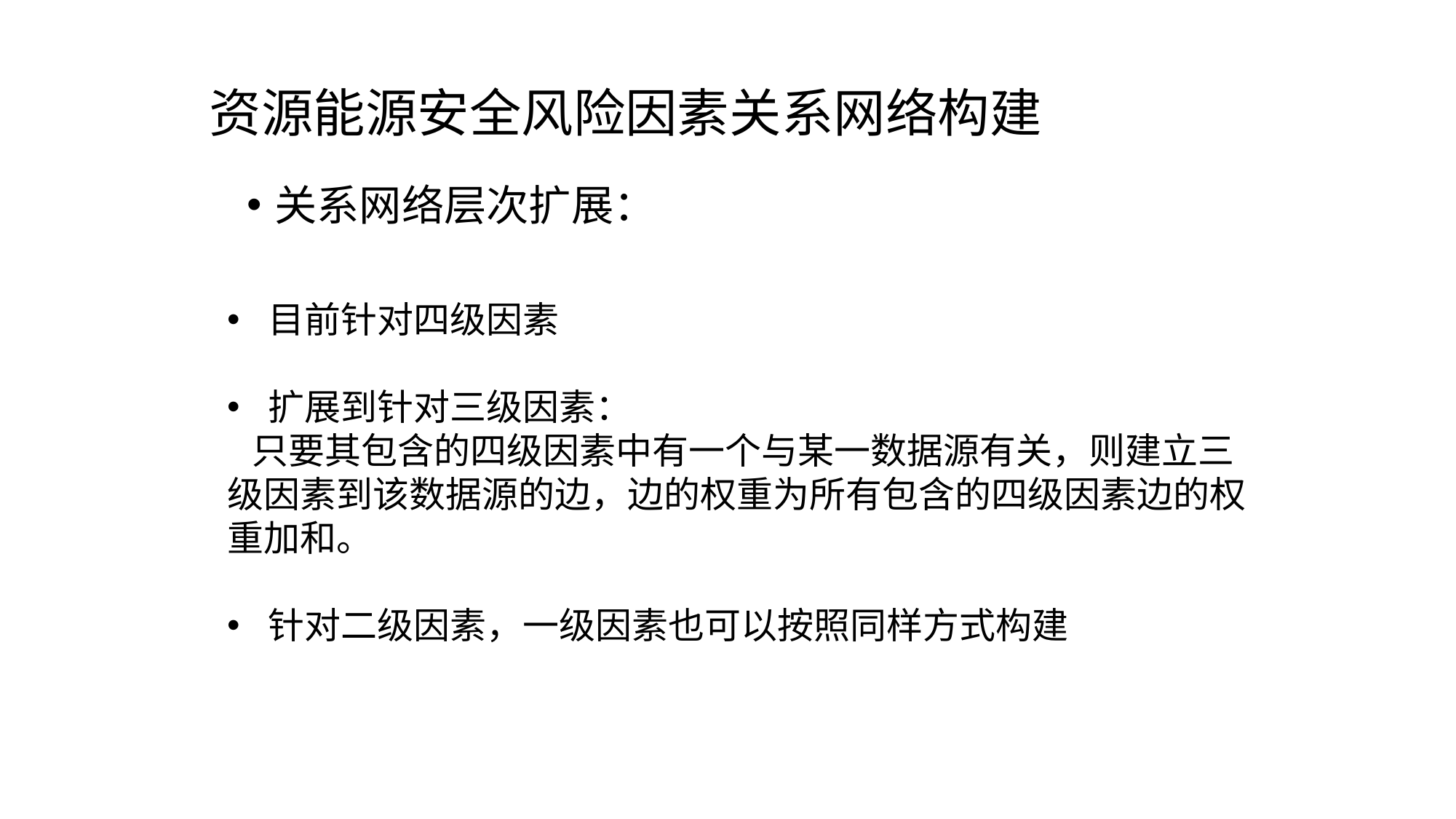

# 资源能源安全风险因素关系网络构建
关系网络层次扩展：

目前针对四级因素

扩展到针对三级因素：
  只要其包含的四级因素中有一个与某一数据源有关，则建立三级因素到该数据源的边，边的权重为所有包含的四级因素边的权重加和。

针对二级因素，一级因素也可以按照同样方式构建

62